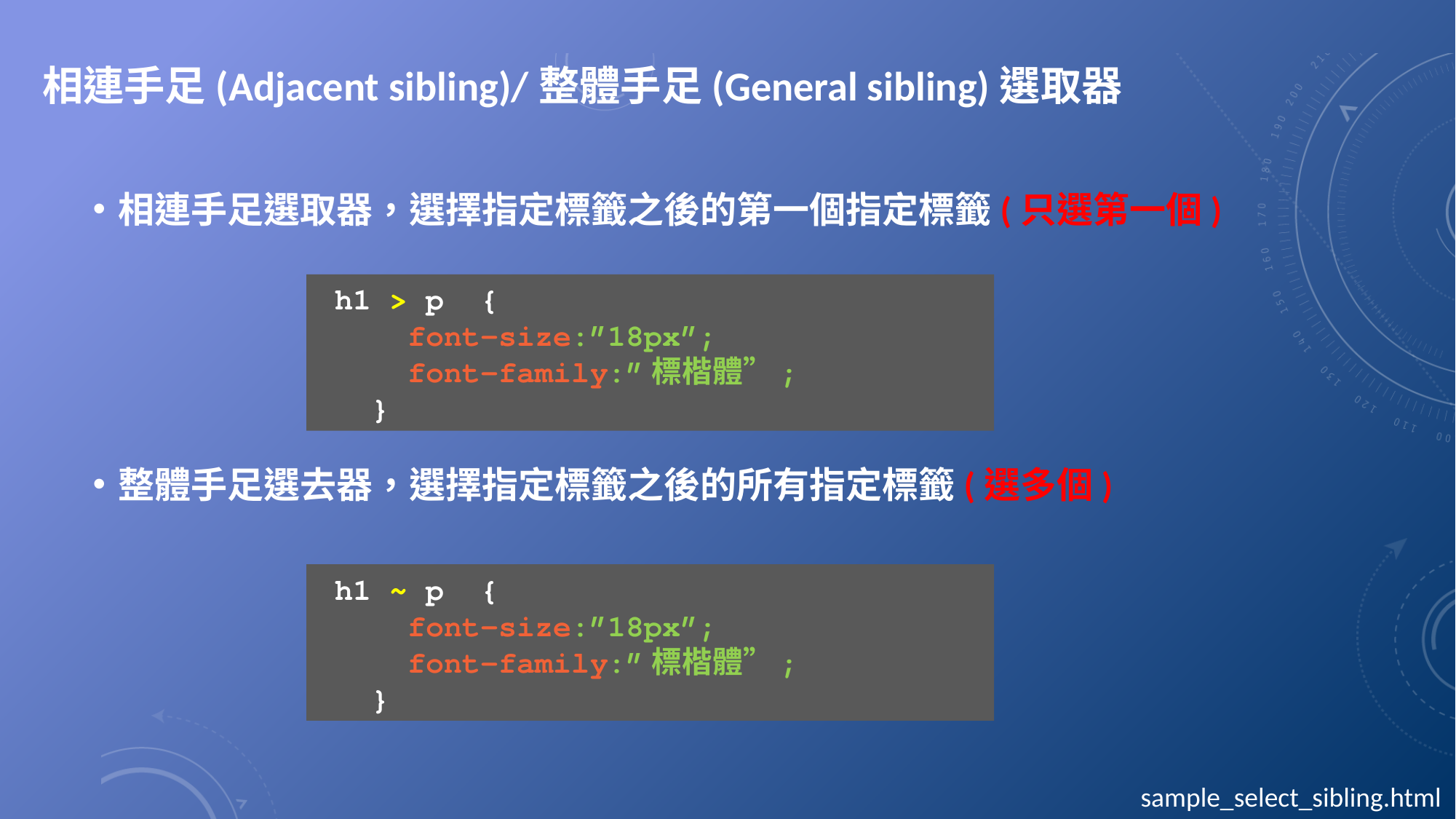

# 相連手足(Adjacent sibling)/整體手足(General sibling)選取器
相連手足選取器，選擇指定標籤之後的第一個指定標籤(只選第一個)

整體手足選去器，選擇指定標籤之後的所有指定標籤(選多個)

 h1 > p  {
     font-size:”18px”;
     font-family:”標楷體”;
   }
 h1 ~ p  {
     font-size:”18px”;
     font-family:”標楷體”;
   }
sample_select_sibling.html